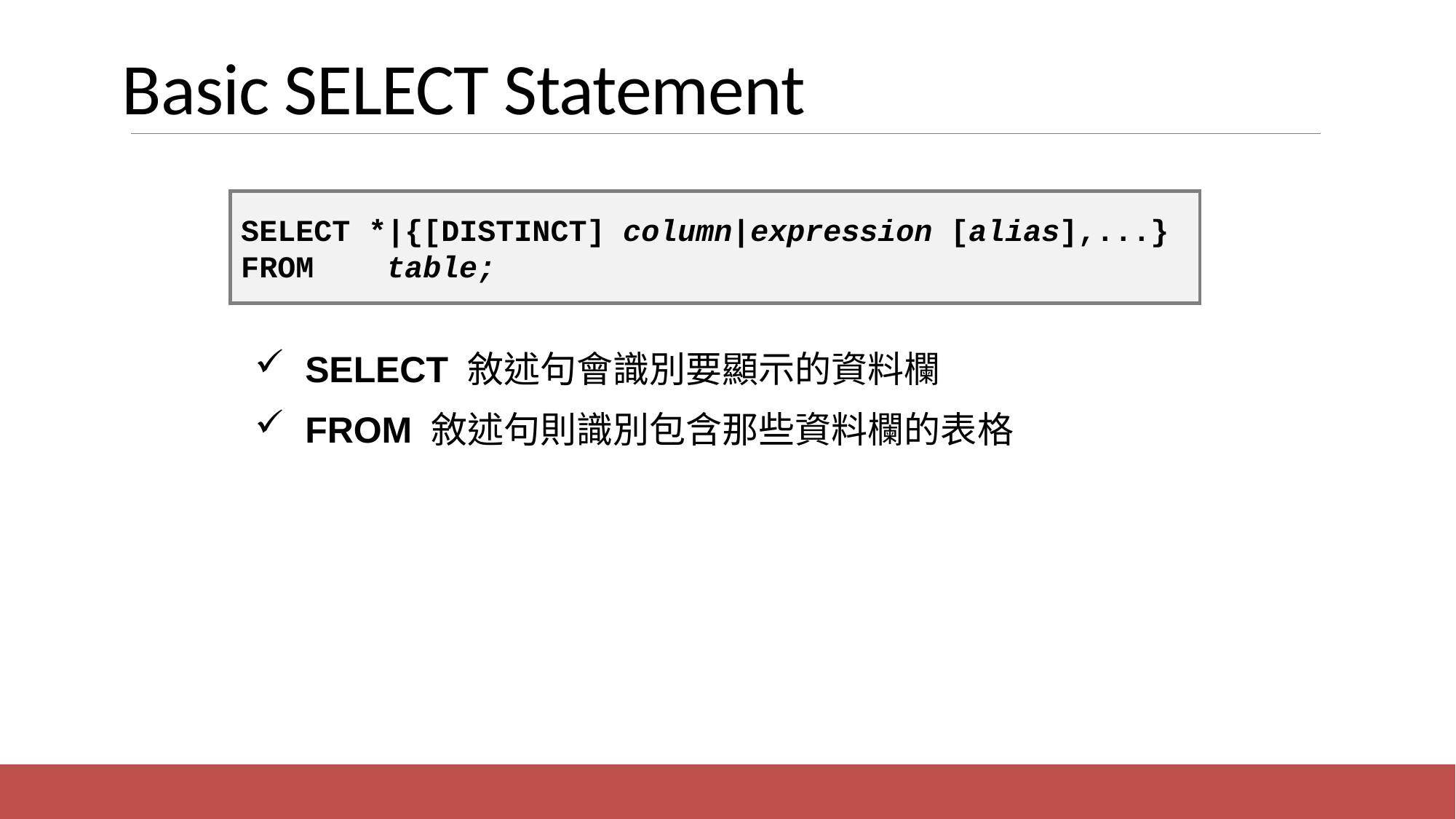

# Basic SELECT Statement
SELECT *|{[DISTINCT] column|expression [alias],...}
FROM    table;
  SELECT 敘述句會識別要顯示的資料欄
  FROM 敘述句則識別包含那些資料欄的表格